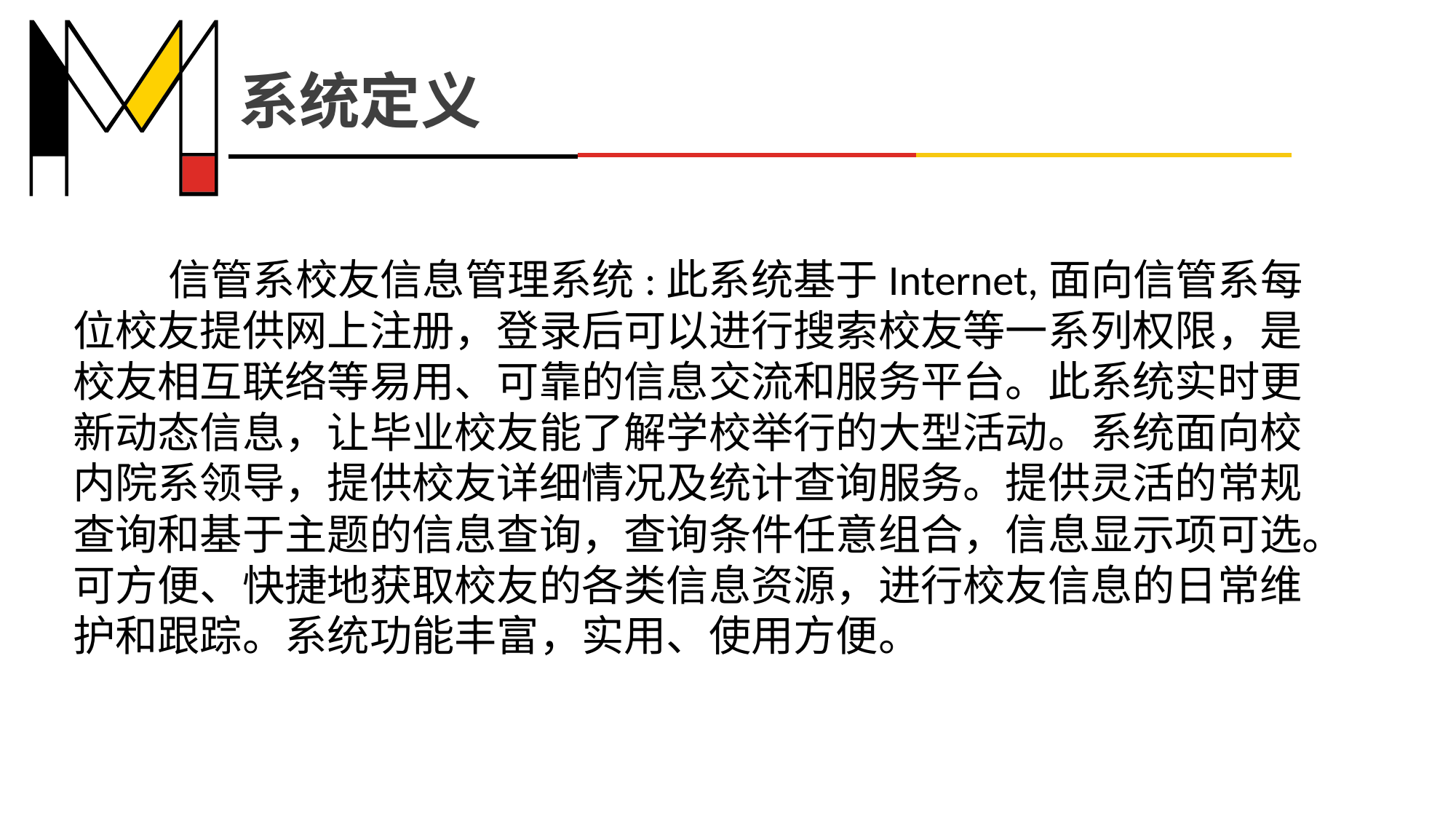

系统定义

         信管系校友信息管理系统:此系统基于Internet,面向信管系每位校友提供网上注册，登录后可以进行搜索校友等一系列权限，是校友相互联络等易用、可靠的信息交流和服务平台。此系统实时更新动态信息，让毕业校友能了解学校举行的大型活动。系统面向校内院系领导，提供校友详细情况及统计查询服务。提供灵活的常规查询和基于主题的信息查询，查询条件任意组合，信息显示项可选。可方便、快捷地获取校友的各类信息资源，进行校友信息的日常维护和跟踪。系统功能丰富，实用、使用方便。